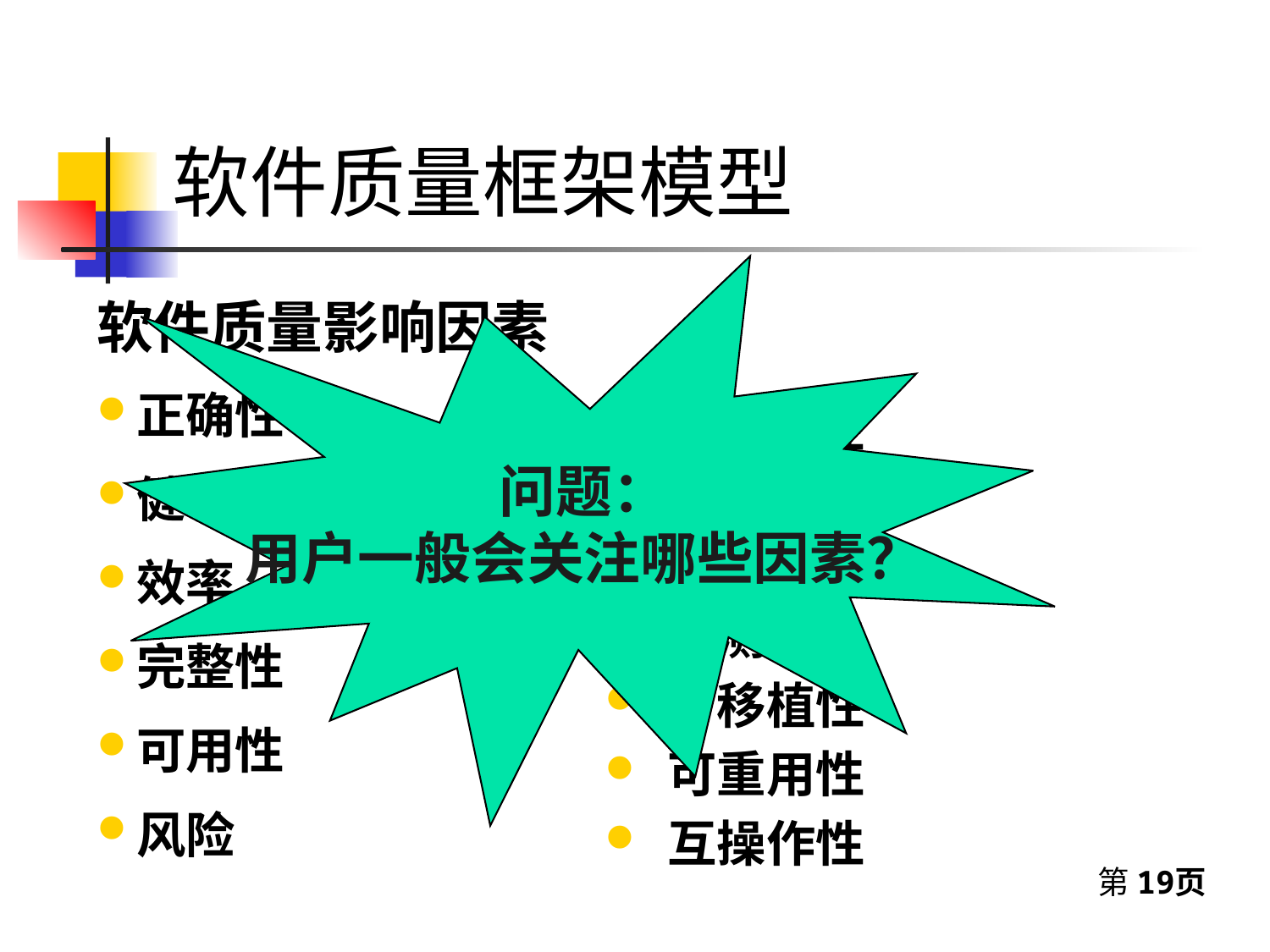

# 软件质量框架模型
问题：
用户一般会关注哪些因素？
软件质量影响因素
正确性
健壮性
效率
完整性
可用性
风险
 可理解性
 可维修性
 灵活性
 可测试性
 可移植性
 可重用性
 互操作性